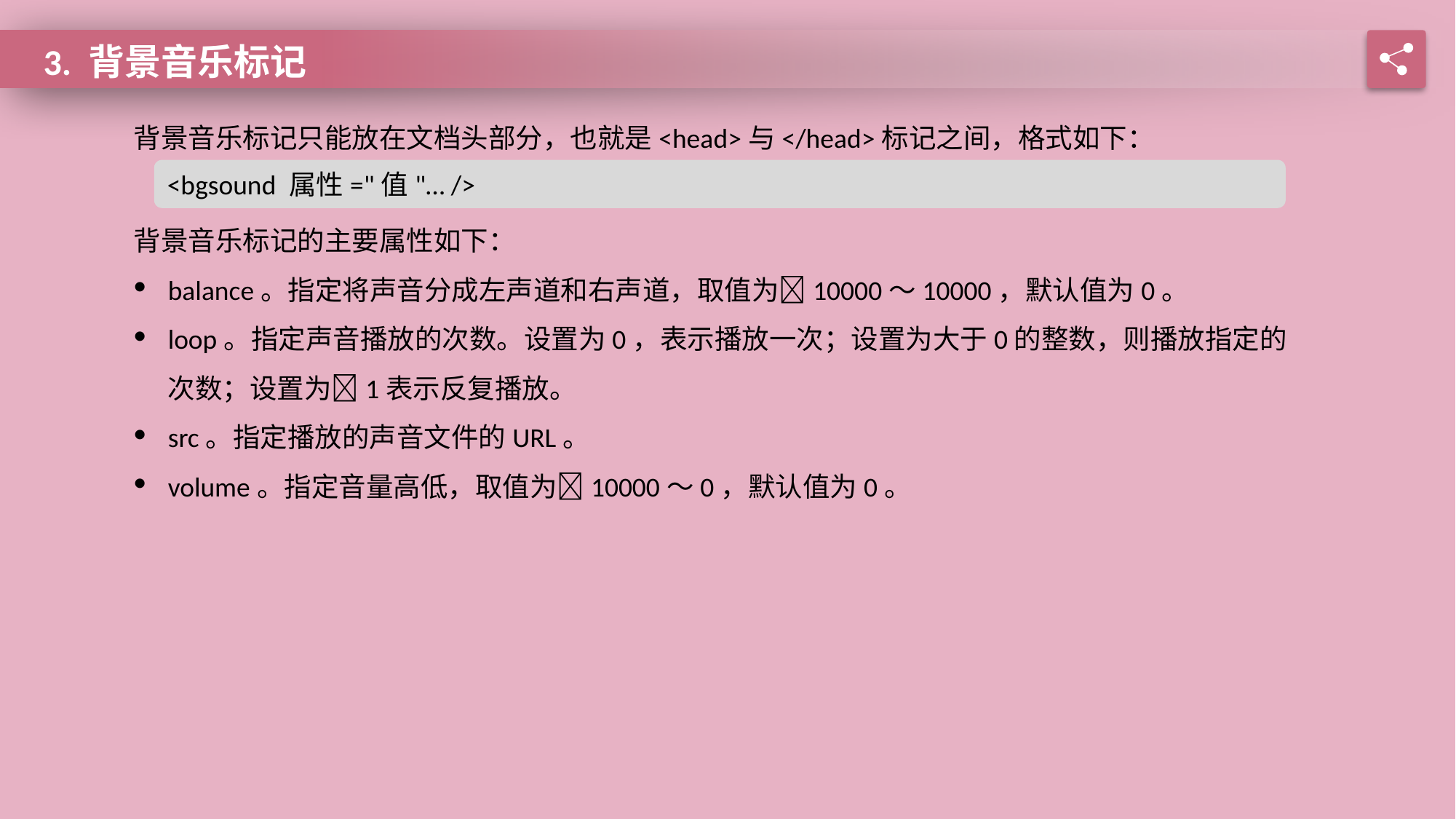

3. 背景音乐标记
背景音乐标记只能放在文档头部分，也就是<head>与</head>标记之间，格式如下：
<bgsound 属性="值"… />
背景音乐标记的主要属性如下：
balance。指定将声音分成左声道和右声道，取值为−10000～10000，默认值为0。
loop。指定声音播放的次数。设置为0，表示播放一次；设置为大于0的整数，则播放指定的次数；设置为−1表示反复播放。
src。指定播放的声音文件的URL。
volume。指定音量高低，取值为−10000～0，默认值为0。